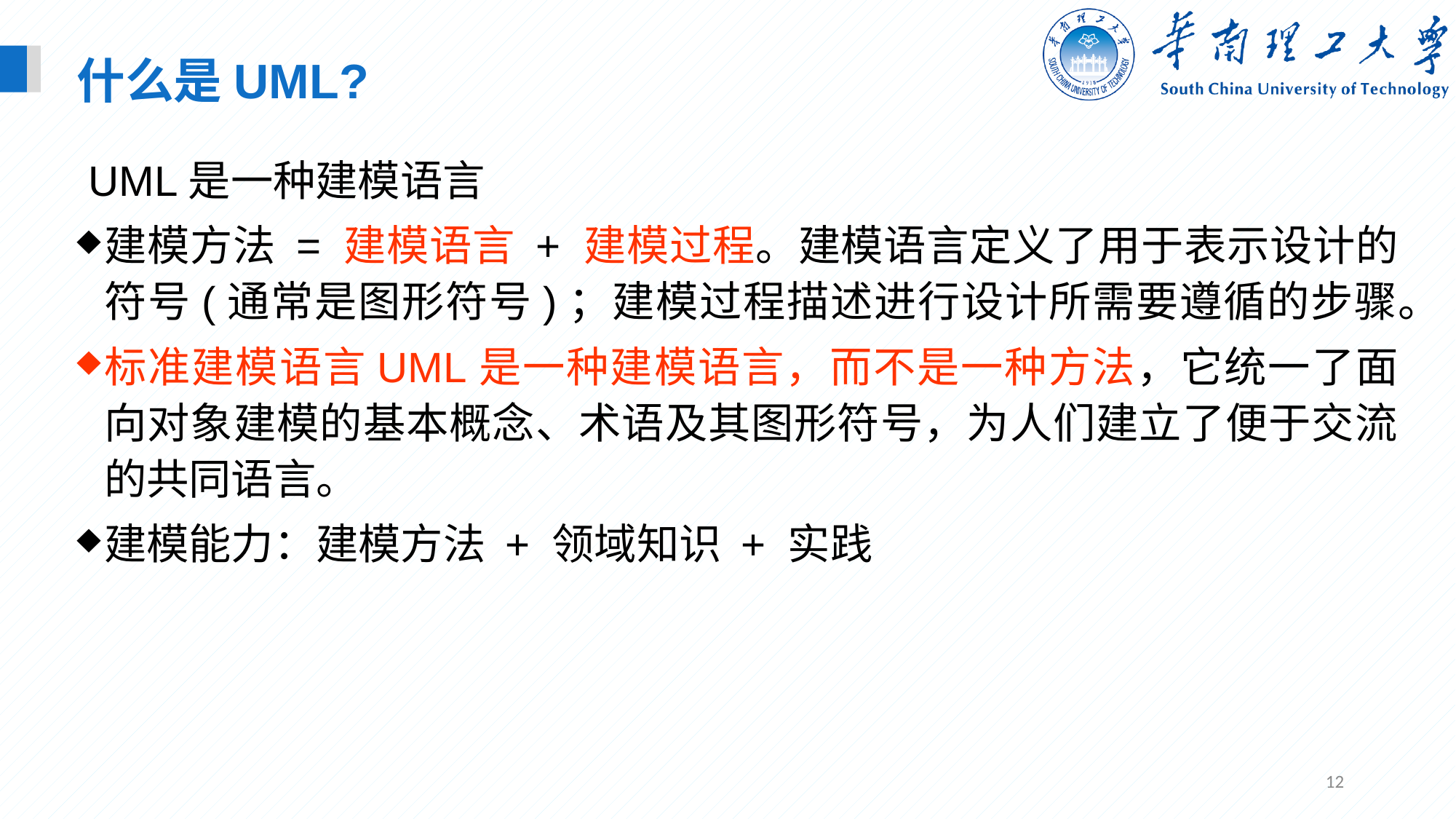

什么是UML?
 UML是一种建模语言
建模方法 = 建模语言 + 建模过程。建模语言定义了用于表示设计的符号(通常是图形符号)；建模过程描述进行设计所需要遵循的步骤。
标准建模语言UML是一种建模语言，而不是一种方法，它统一了面向对象建模的基本概念、术语及其图形符号，为人们建立了便于交流的共同语言。
建模能力：建模方法 + 领域知识 + 实践
12